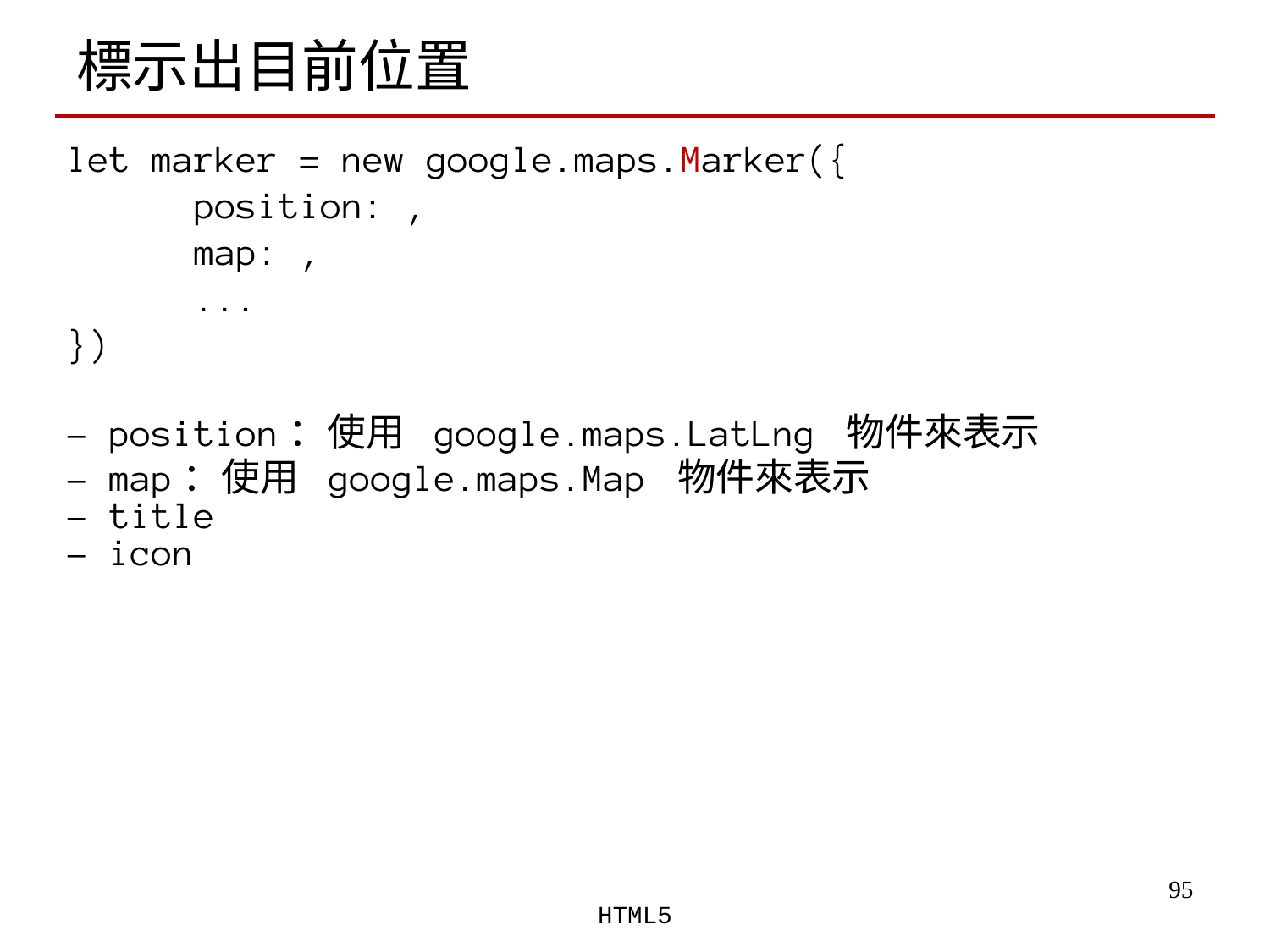

# 標示出目前位置
let marker = new google.maps.Marker({
	position: ,
	map: ,
	...
})

- position：使用 google.maps.LatLng 物件來表示
- map：使用 google.maps.Map 物件來表示
- title
- icon

95
HTML5